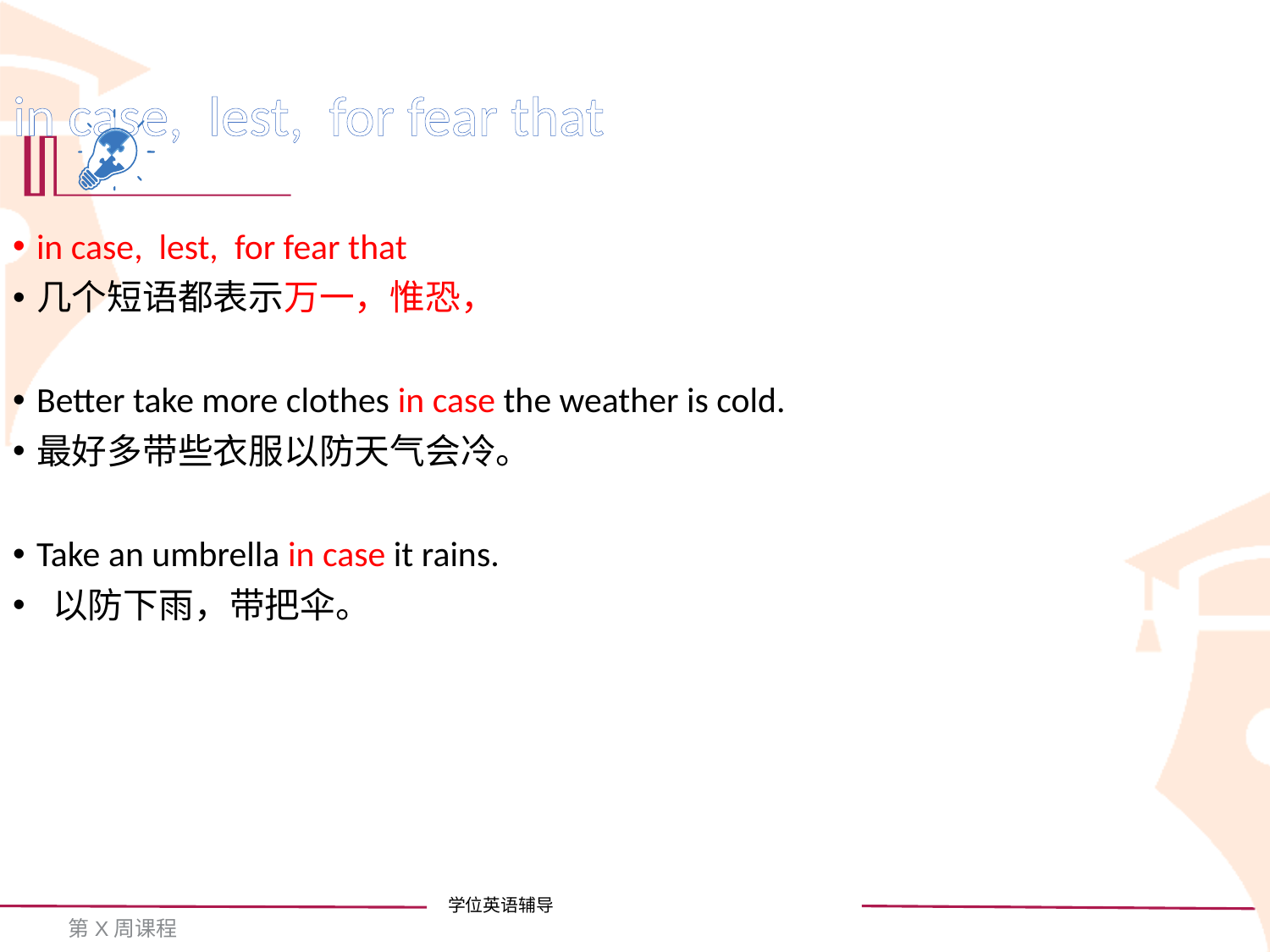

in case,  lest,  for fear that

in case,  lest,  for fear that
几个短语都表示万一，惟恐，

Better take more clothes in case the weather is cold.
最好多带些衣服以防天气会冷。

Take an umbrella in case it rains.
 以防下雨，带把伞。